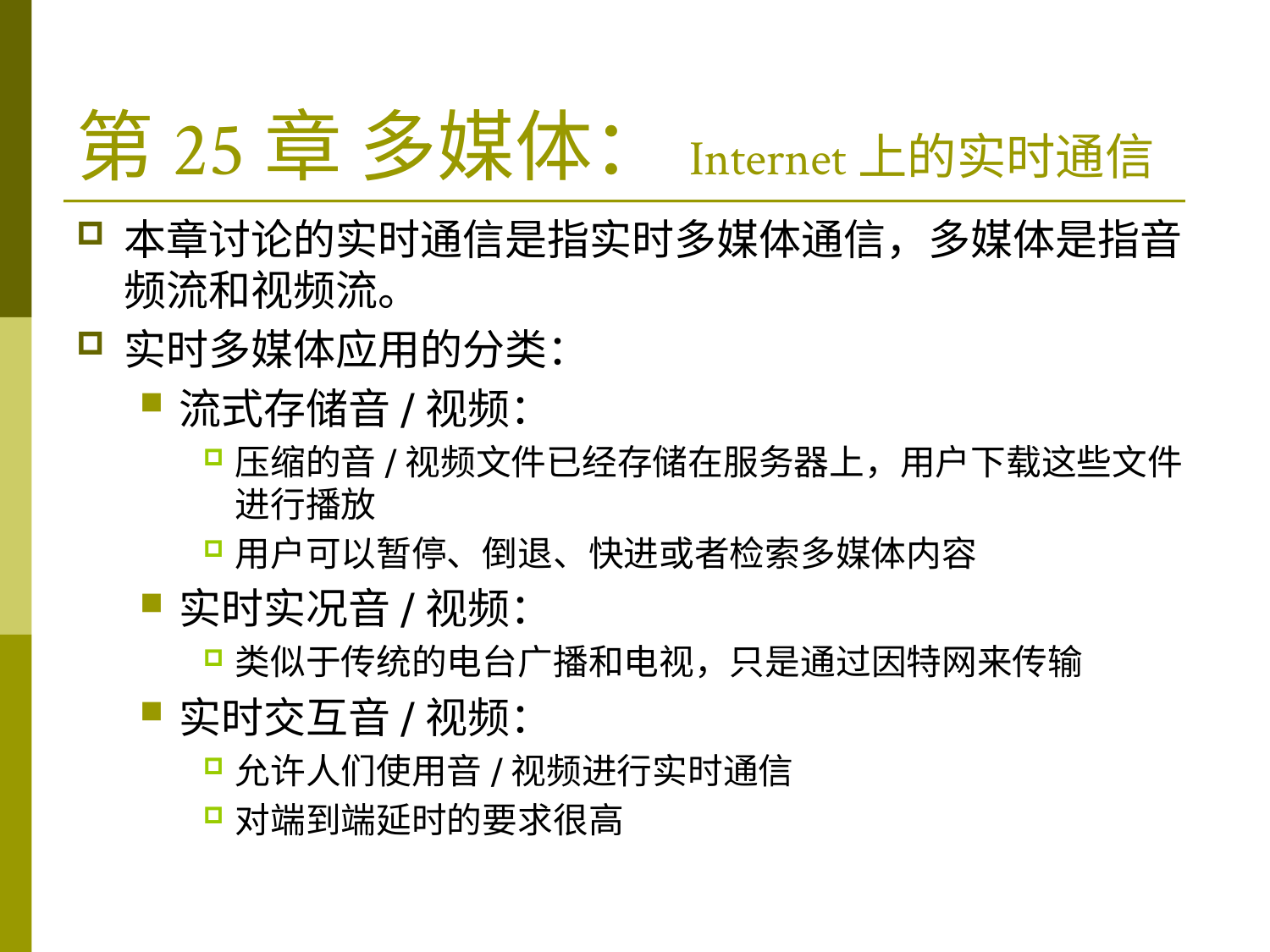

# 第25章 多媒体：Internet上的实时通信
本章讨论的实时通信是指实时多媒体通信，多媒体是指音频流和视频流。
实时多媒体应用的分类：
流式存储音/视频：
压缩的音/视频文件已经存储在服务器上，用户下载这些文件进行播放
用户可以暂停、倒退、快进或者检索多媒体内容
实时实况音/视频：
类似于传统的电台广播和电视，只是通过因特网来传输
实时交互音/视频：
允许人们使用音/视频进行实时通信
对端到端延时的要求很高